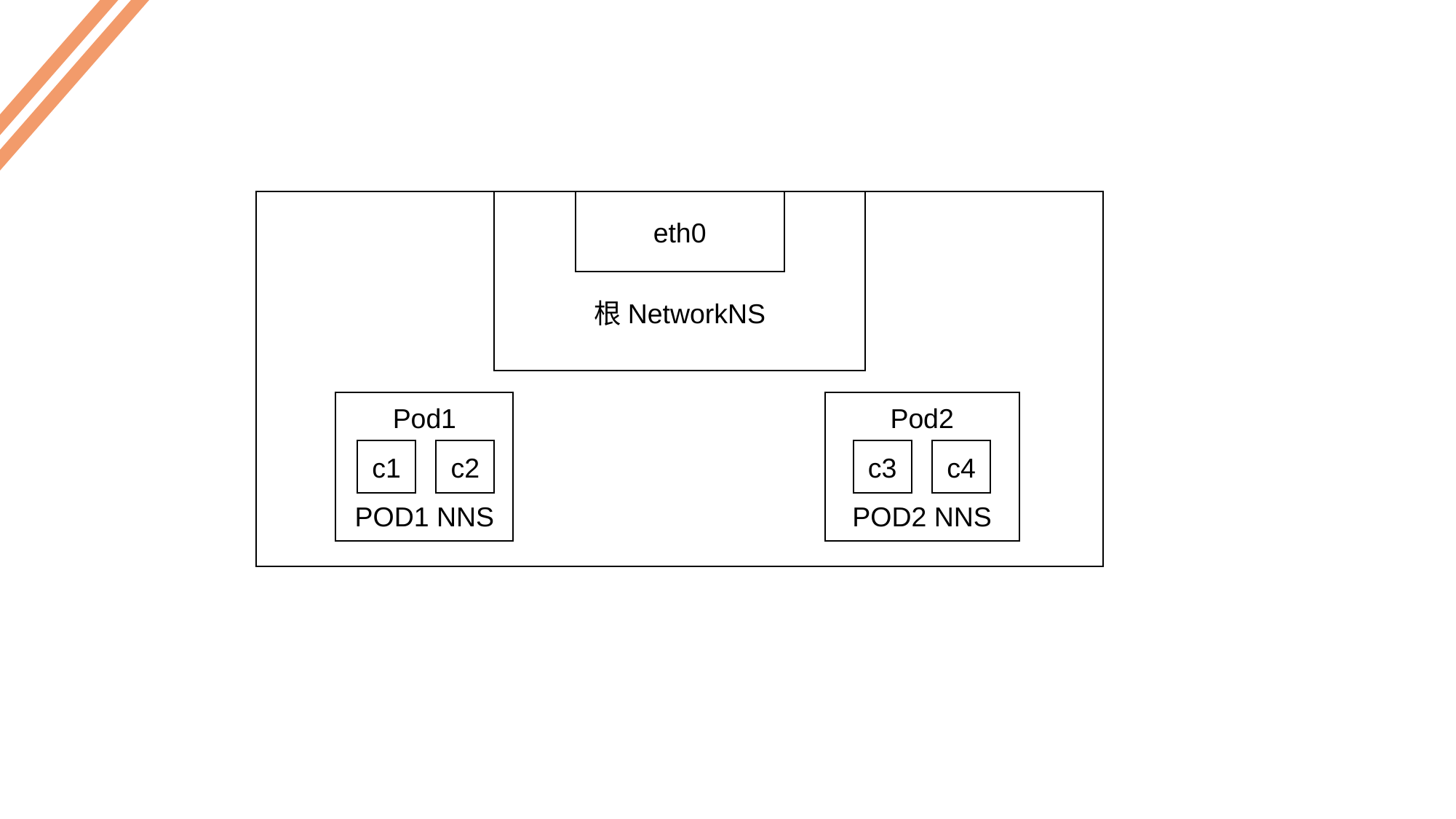

eth0
根NetworkNS
Pod1

POD1 NNS
Pod2

POD2 NNS
c1
c2
c3
c4